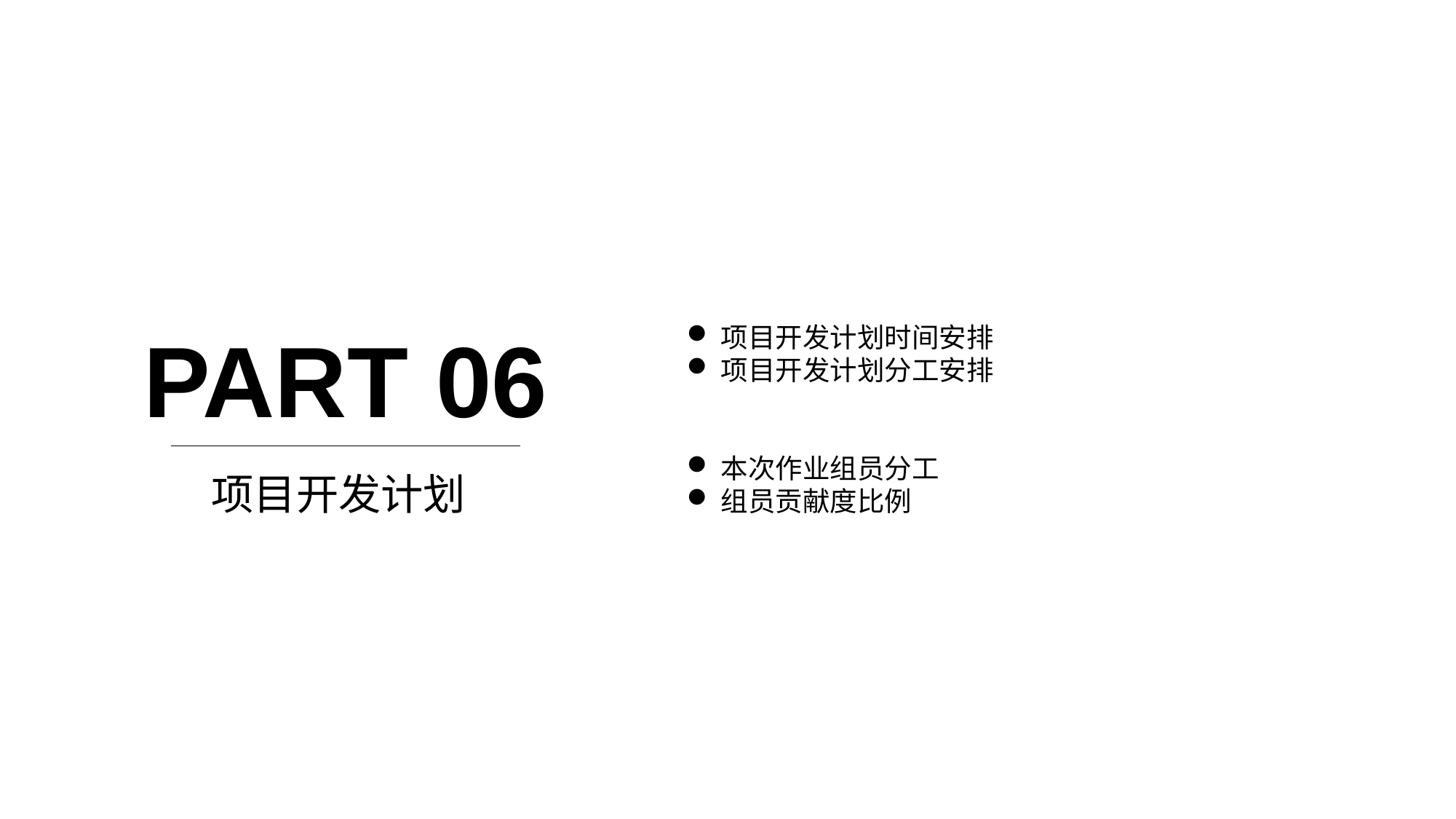

PART 06
项目开发计划时间安排
项目开发计划分工安排

本次作业组员分工
组员贡献度比例
项目开发计划